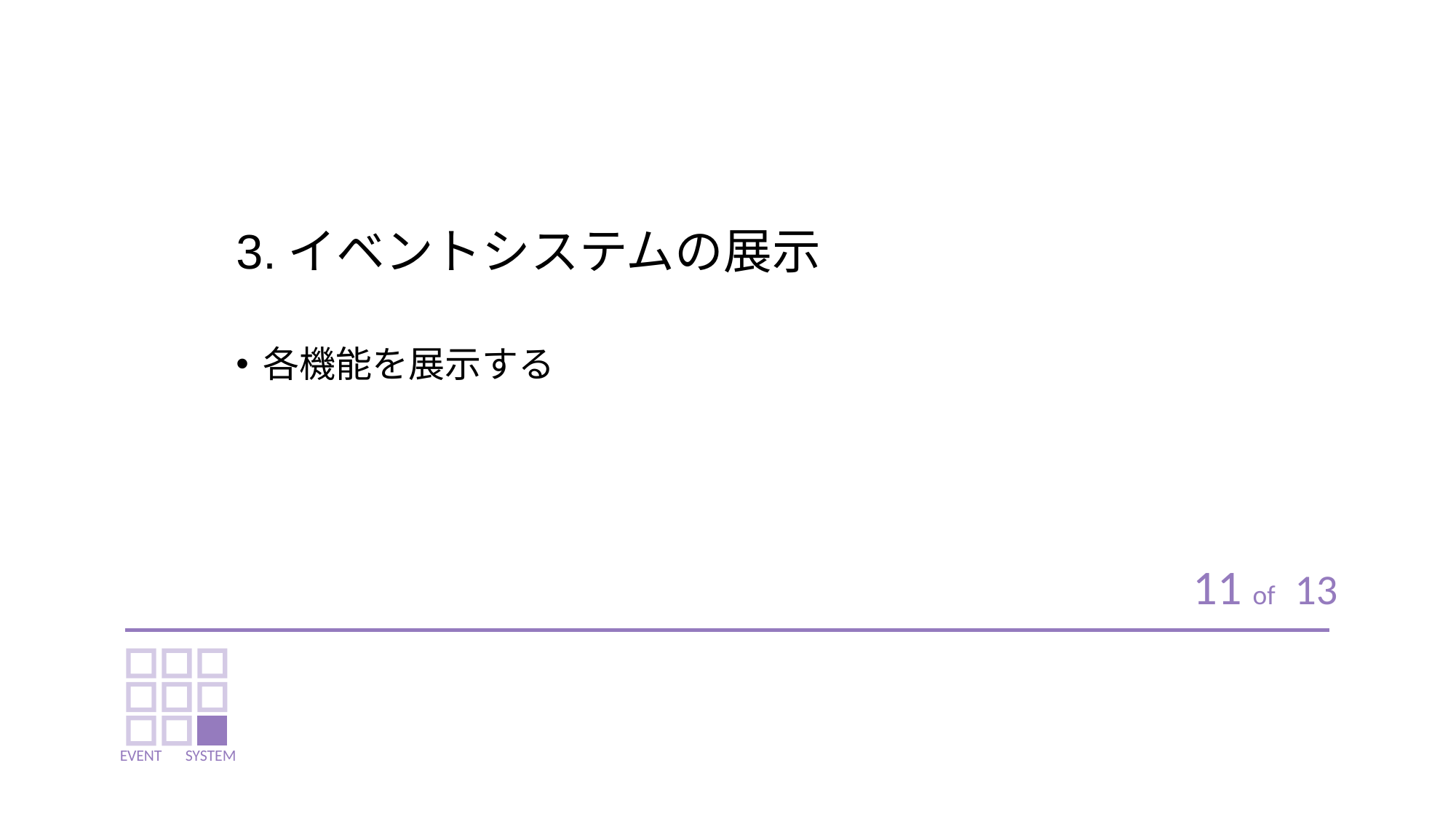

# 3.イベントシステムの展示
各機能を展示する
11 of  13

EVENT　SYSTEM